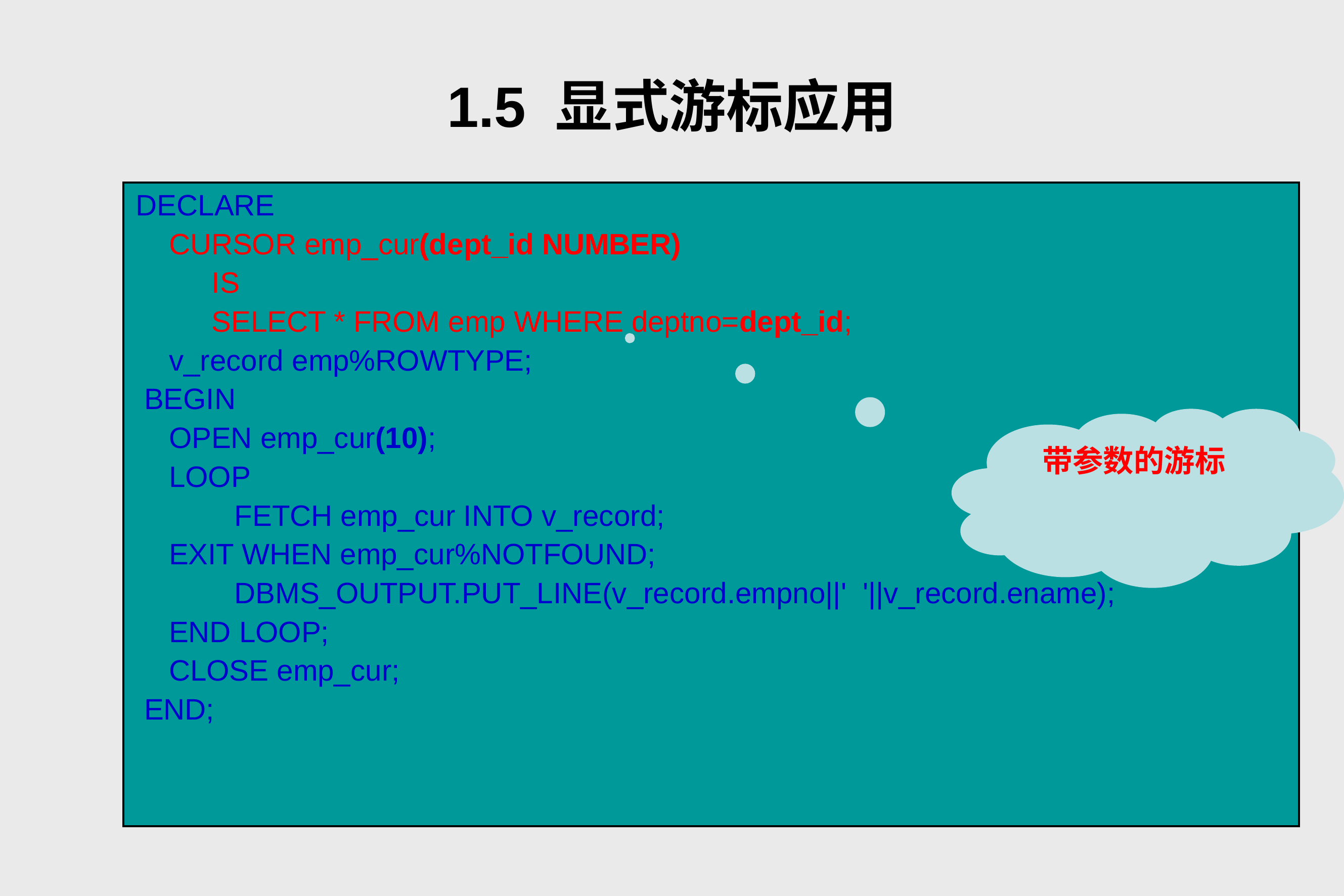

# 1.5 显式游标应用
| DECLARE CURSOR emp\_cur(dept\_id NUMBER) IS SELECT \* FROM emp WHERE deptno=dept\_id; v\_record emp%ROWTYPE; BEGIN OPEN emp\_cur(10); LOOP FETCH emp\_cur INTO v\_record; EXIT WHEN emp\_cur%NOTFOUND; DBMS\_OUTPUT.PUT\_LINE(v\_record.empno||' '||v\_record.ename); END LOOP; CLOSE emp\_cur; END; |
| --- |

带参数的游标